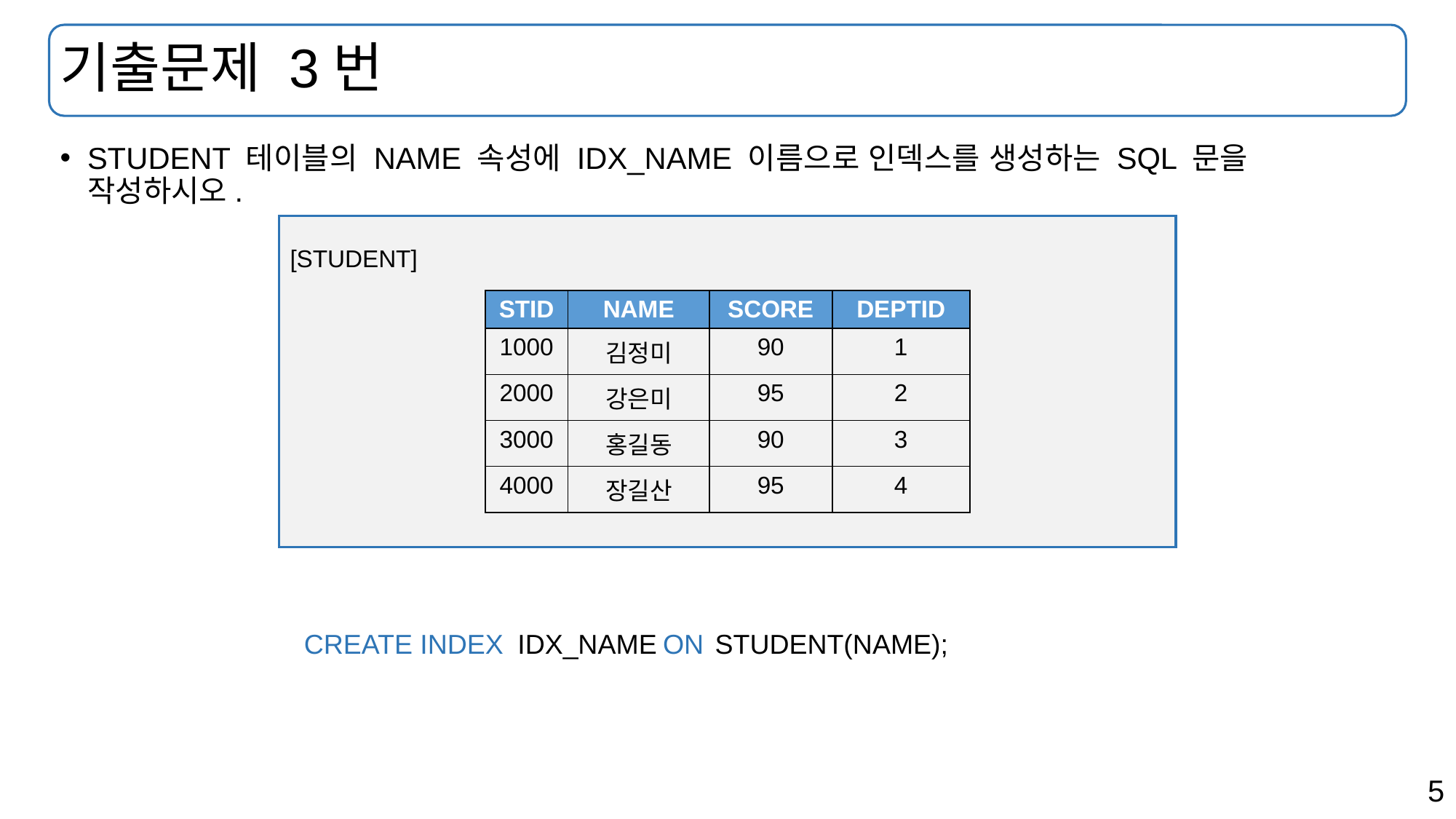

# 기출문제 3번
STUDENT 테이블의 NAME 속성에 IDX_NAME 이름으로 인덱스를 생성하는 SQL 문을 작성하시오.
[STUDENT]

| STID | NAME | SCORE | DEPTID |
| --- | --- | --- | --- |
| 1000 | 김정미 | 90 | 1 |
| 2000 | 강은미 | 95 | 2 |
| 3000 | 홍길동 | 90 | 3 |
| 4000 | 장길산 | 95 | 4 |
CREATE INDEX
IDX_NAME
ON
STUDENT(NAME);